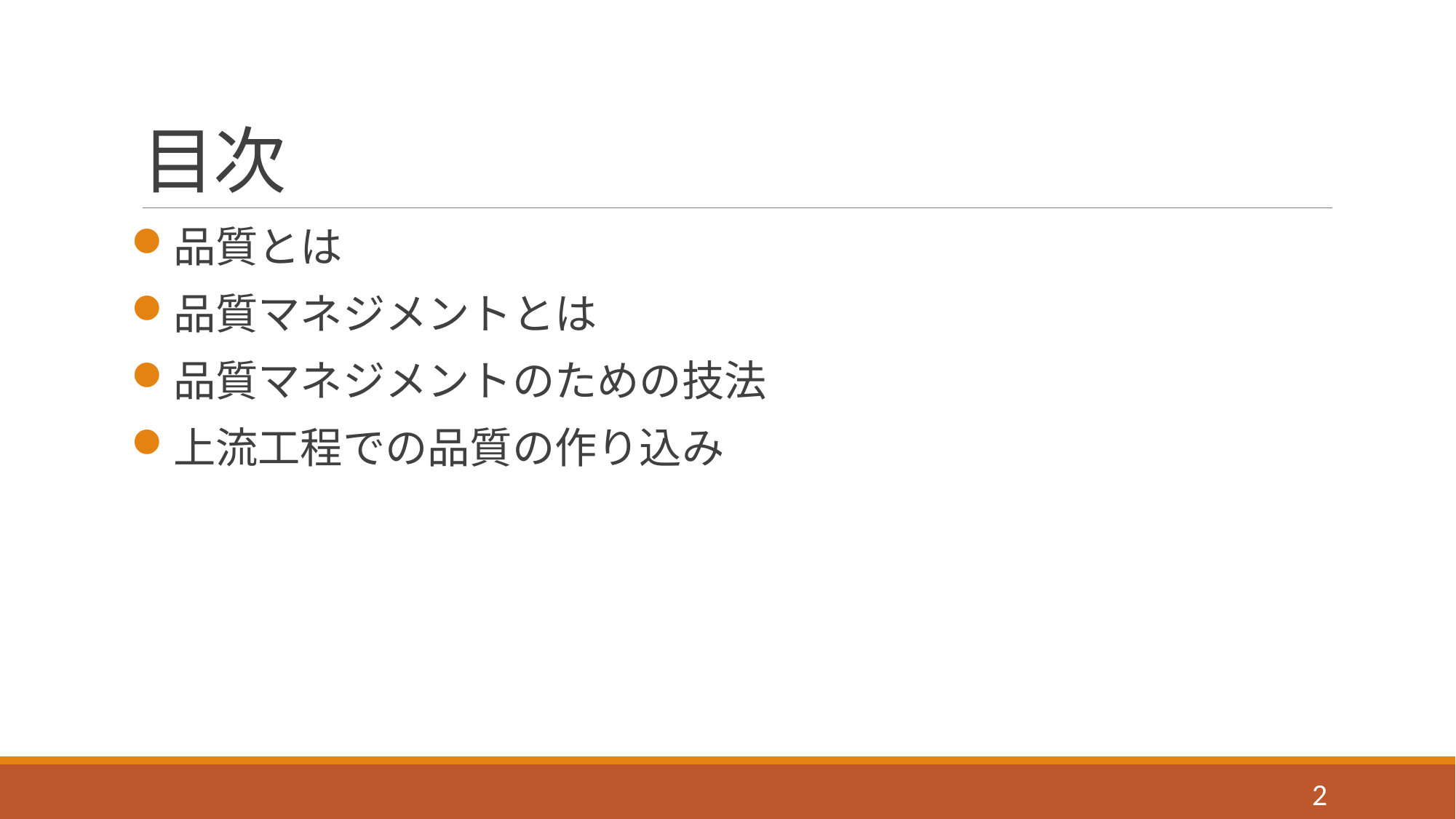

# 目次
品質とは
品質マネジメントとは
品質マネジメントのための技法
上流工程での品質の作り込み
2